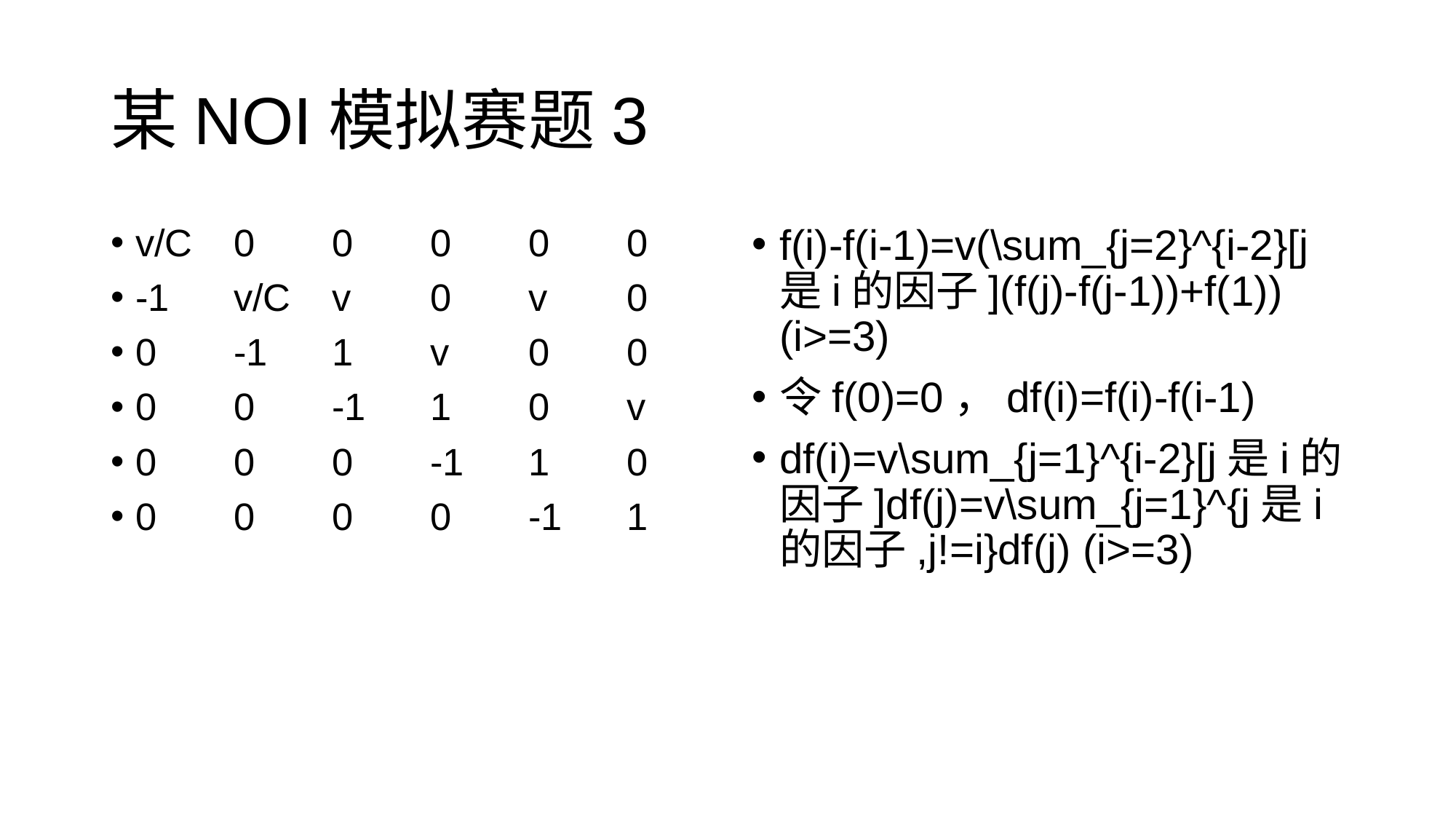

# 某NOI模拟赛题3
v/C	0	0	0	0	0
-1	v/C	v	0	v	0
0	-1	1	v	0	0
0	0	-1	1	0	v
0	0	0	-1	1	0
0	0	0	0	-1	1
f(i)-f(i-1)=v(\sum_{j=2}^{i-2}[j是i的因子](f(j)-f(j-1))+f(1)) (i>=3)
令f(0)=0，df(i)=f(i)-f(i-1)
df(i)=v\sum_{j=1}^{i-2}[j是i的因子]df(j)=v\sum_{j=1}^{j是i的因子,j!=i}df(j) (i>=3)